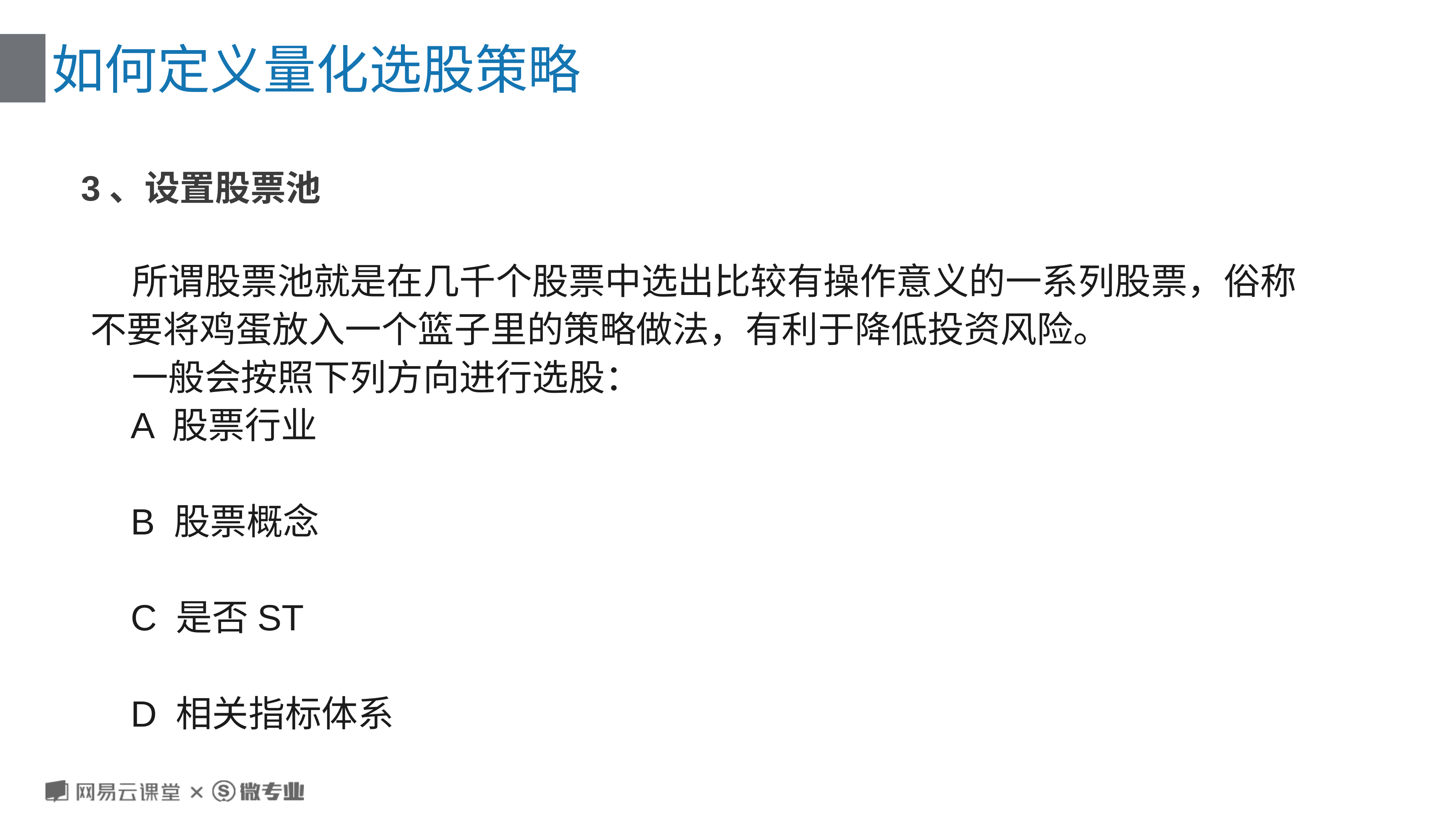

# 如何定义量化选股策略
3、设置股票池

    所谓股票池就是在几千个股票中选出比较有操作意义的一系列股票，俗称不要将鸡蛋放入一个篮子里的策略做法，有利于降低投资风险。
    一般会按照下列方向进行选股：
    A 股票行业

    B 股票概念

    C 是否ST

    D 相关指标体系